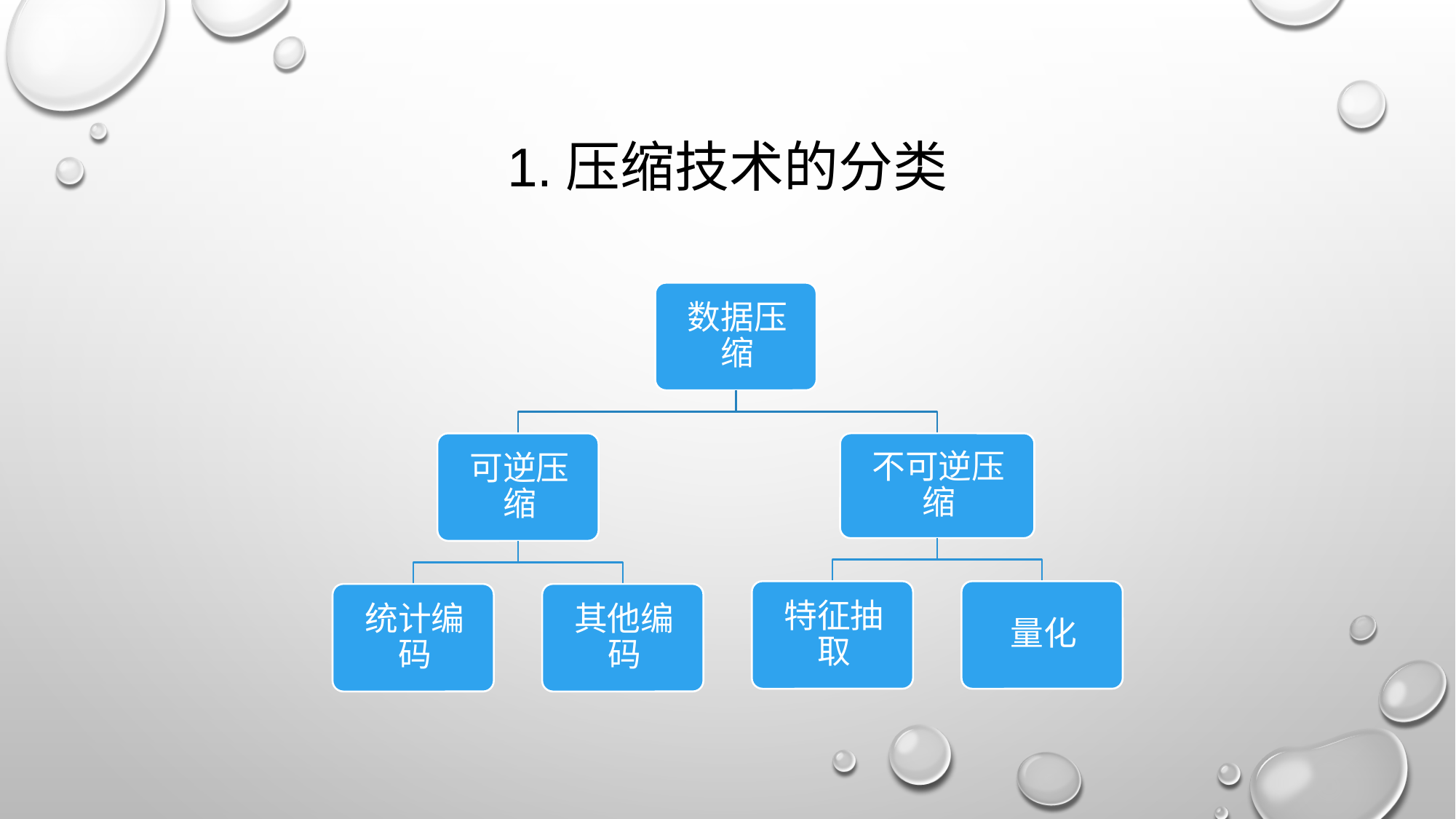

# 1.压缩技术的分类
数据压缩
可逆压缩
统计编码
其他编码
不可逆压缩
特征抽取
量化